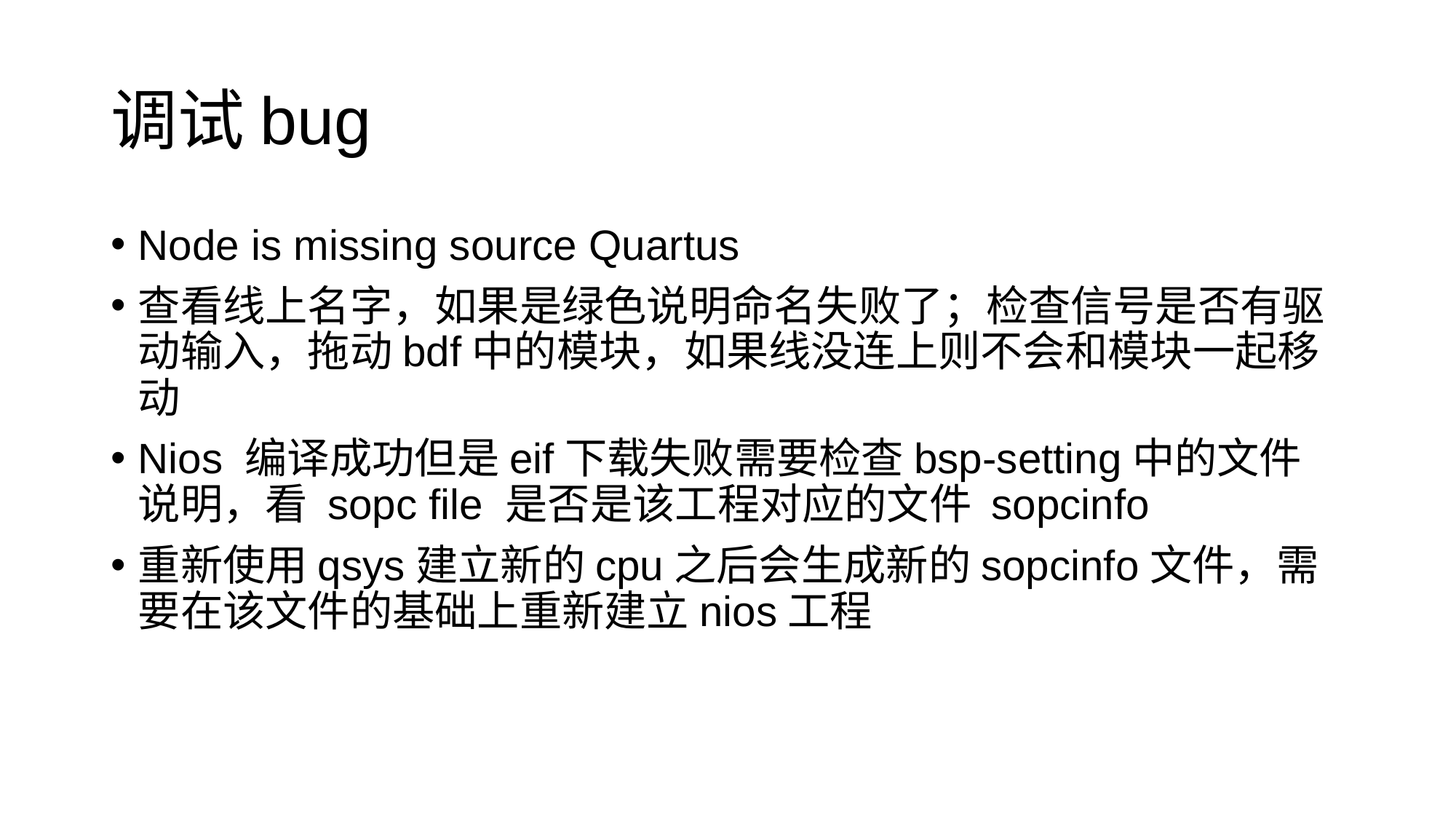

# 调试bug
Node is missing source Quartus
查看线上名字，如果是绿色说明命名失败了；检查信号是否有驱动输入，拖动bdf中的模块，如果线没连上则不会和模块一起移动
Nios 编译成功但是eif下载失败需要检查bsp-setting中的文件说明，看 sopc file 是否是该工程对应的文件 sopcinfo
重新使用qsys建立新的cpu之后会生成新的sopcinfo文件，需要在该文件的基础上重新建立nios工程